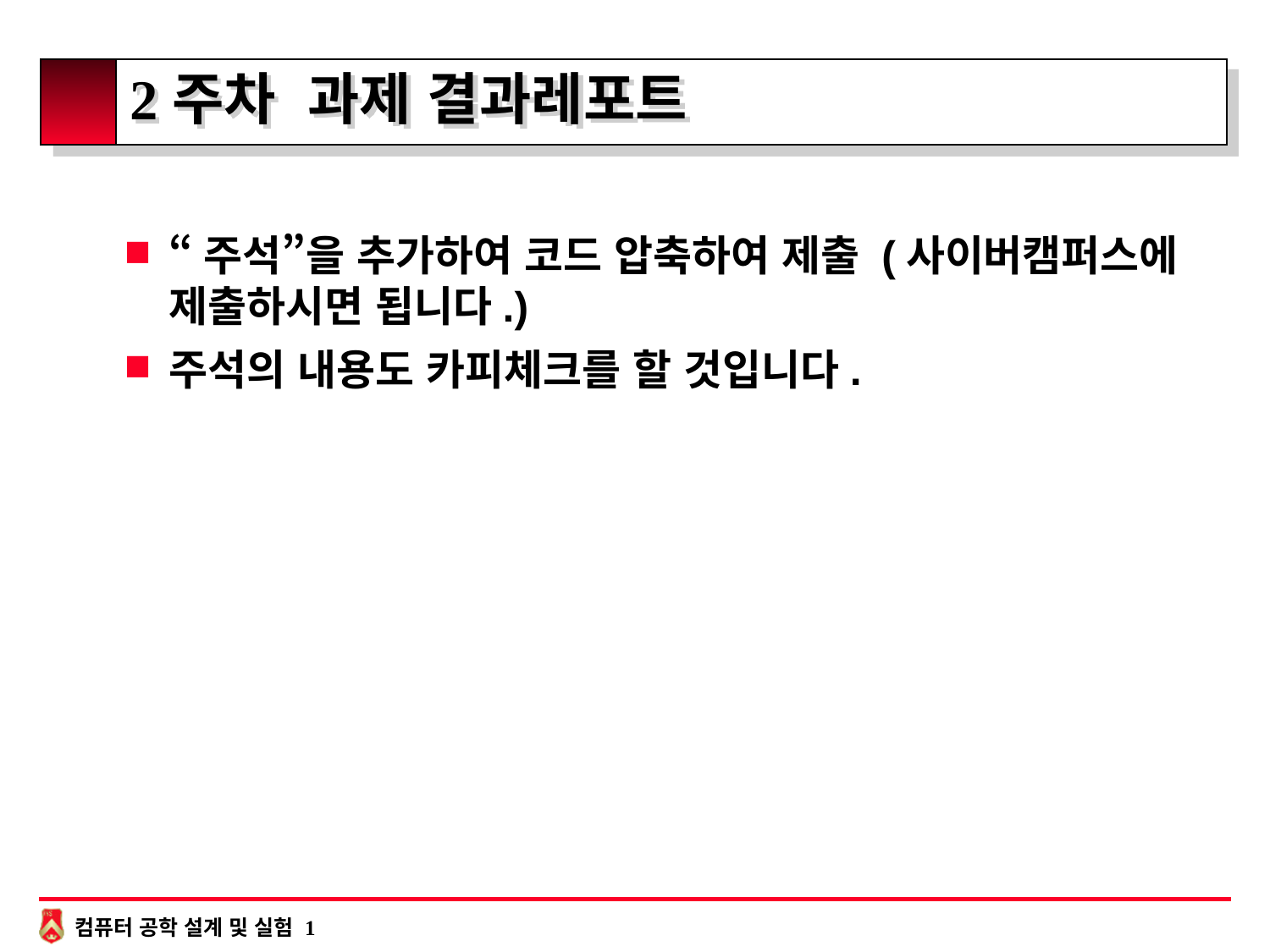

# 2주차  과제 결과레포트

“주석”을 추가하여 코드 압축하여 제출 (사이버캠퍼스에 제출하시면 됩니다.)
주석의 내용도 카피체크를 할 것입니다.